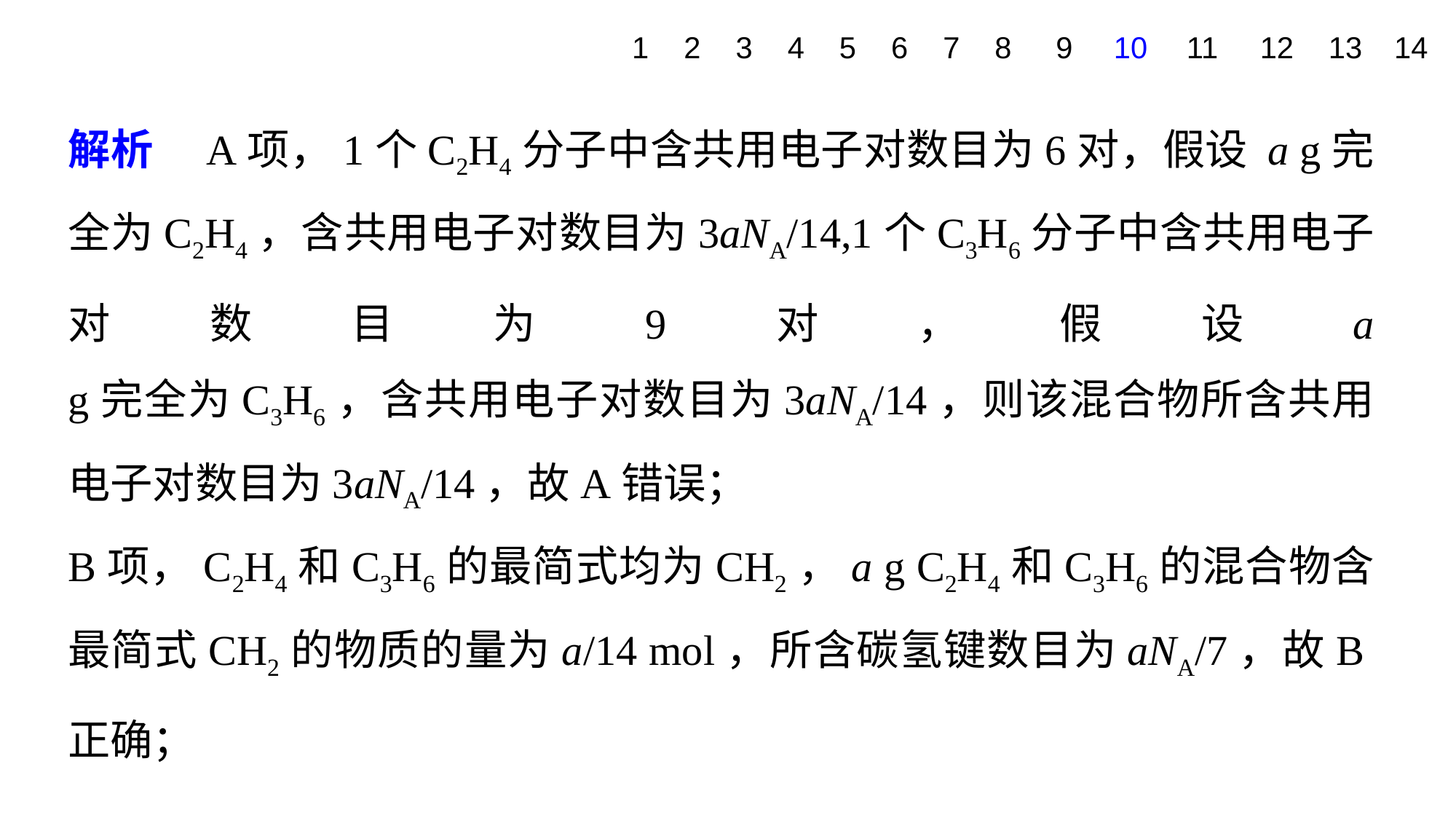

1
2
3
4
5
6
7
8
9
10
11
12
13
14
解析　A项，1个C2H4分子中含共用电子对数目为6对，假设 a g完全为C2H4，含共用电子对数目为3aNA/14,1个C3H6分子中含共用电子对数目为9对，假设a g完全为C3H6，含共用电子对数目为3aNA/14，则该混合物所含共用电子对数目为3aNA/14，故A错误；
B项，C2H4和C3H6的最简式均为CH2，a g C2H4和C3H6的混合物含最简式CH2的物质的量为a/14 mol，所含碳氢键数目为aNA/7，故B正确；